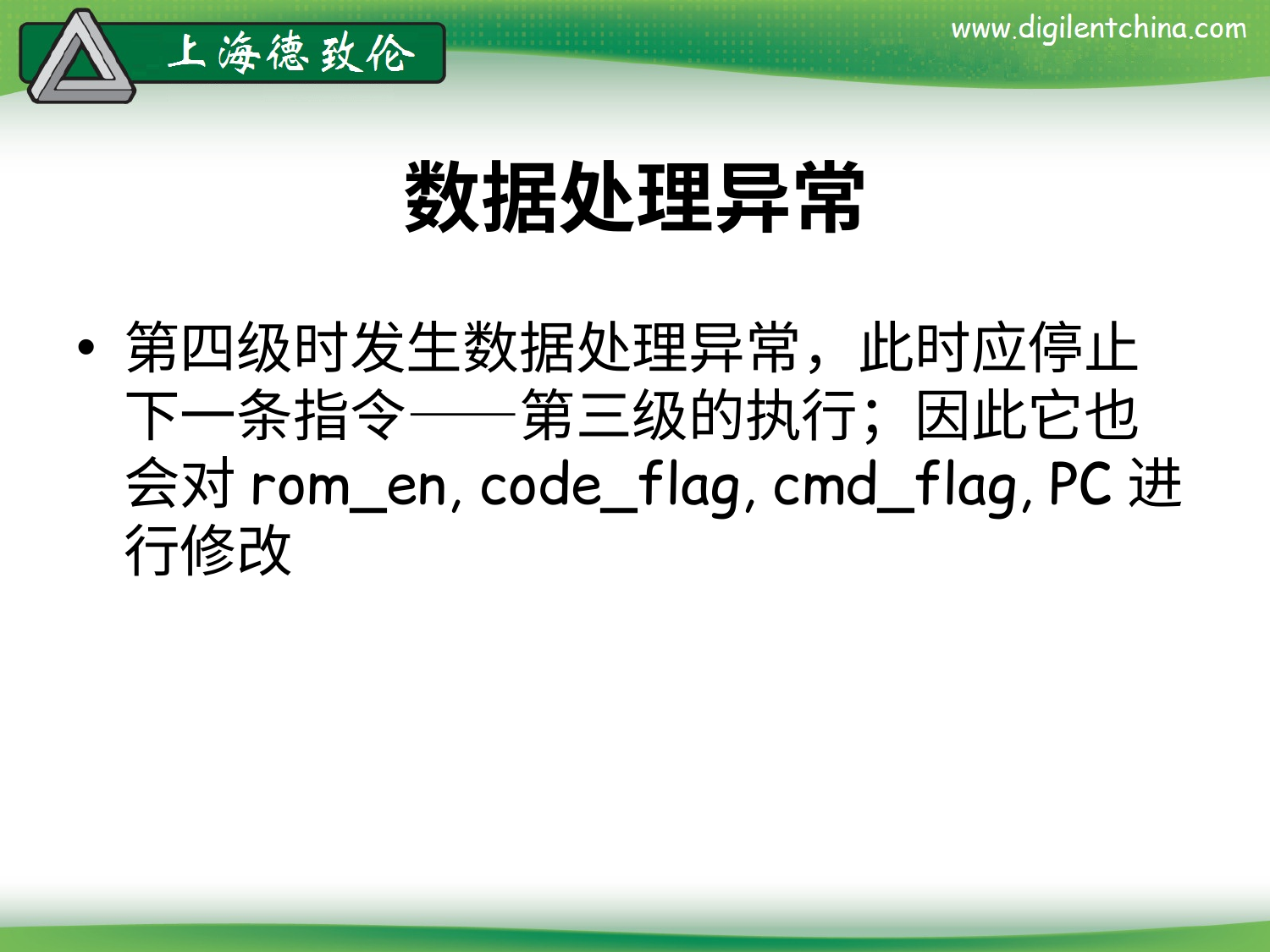

# 数据处理异常
第四级时发生数据处理异常，此时应停止下一条指令——第三级的执行；因此它也会对rom_en, code_flag, cmd_flag, PC进行修改